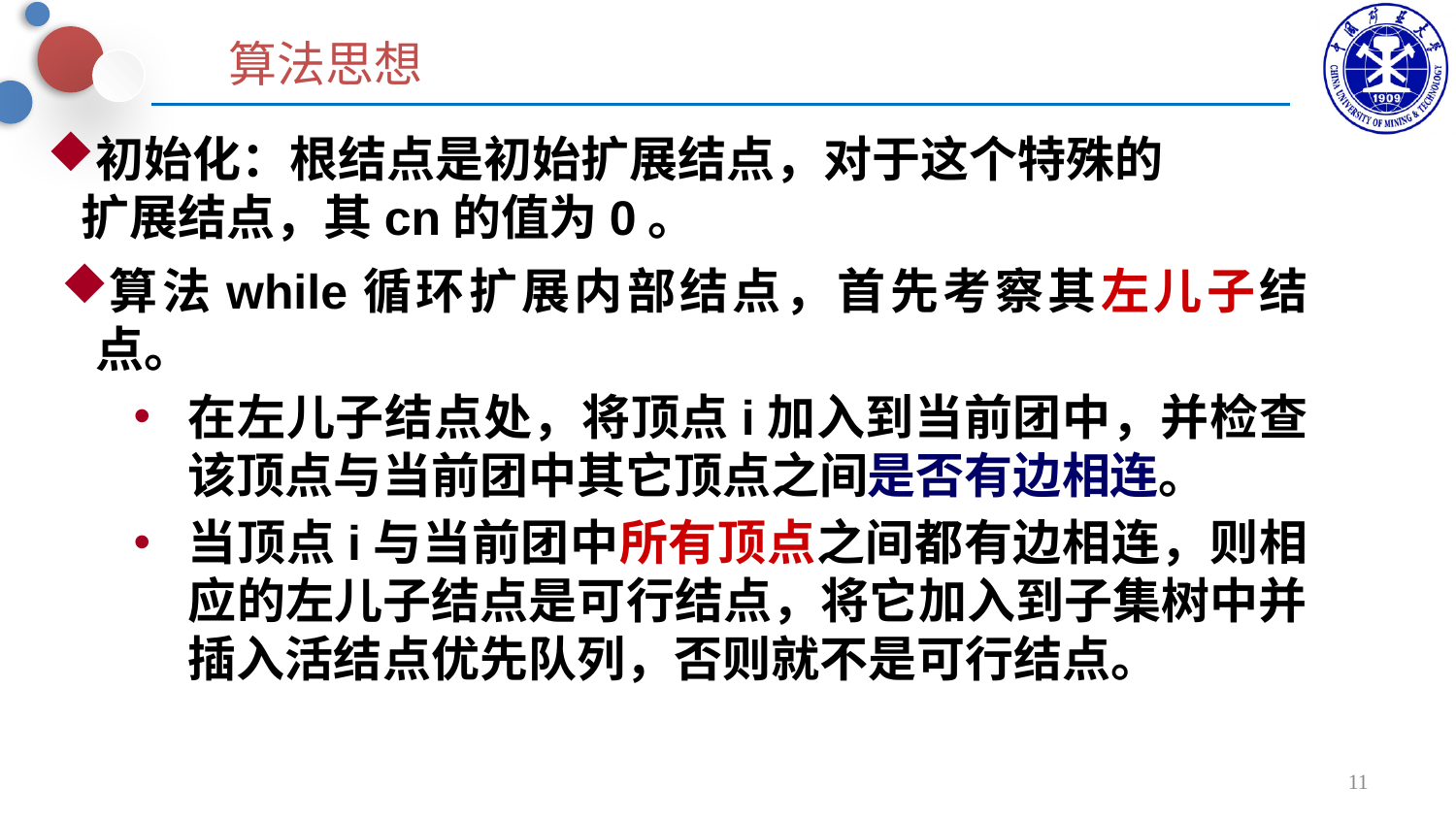

算法思想
初始化：根结点是初始扩展结点，对于这个特殊的扩展结点，其cn的值为0。
算法while循环扩展内部结点，首先考察其左儿子结点。
在左儿子结点处，将顶点i加入到当前团中，并检查该顶点与当前团中其它顶点之间是否有边相连。
当顶点i与当前团中所有顶点之间都有边相连，则相应的左儿子结点是可行结点，将它加入到子集树中并插入活结点优先队列，否则就不是可行结点。
11